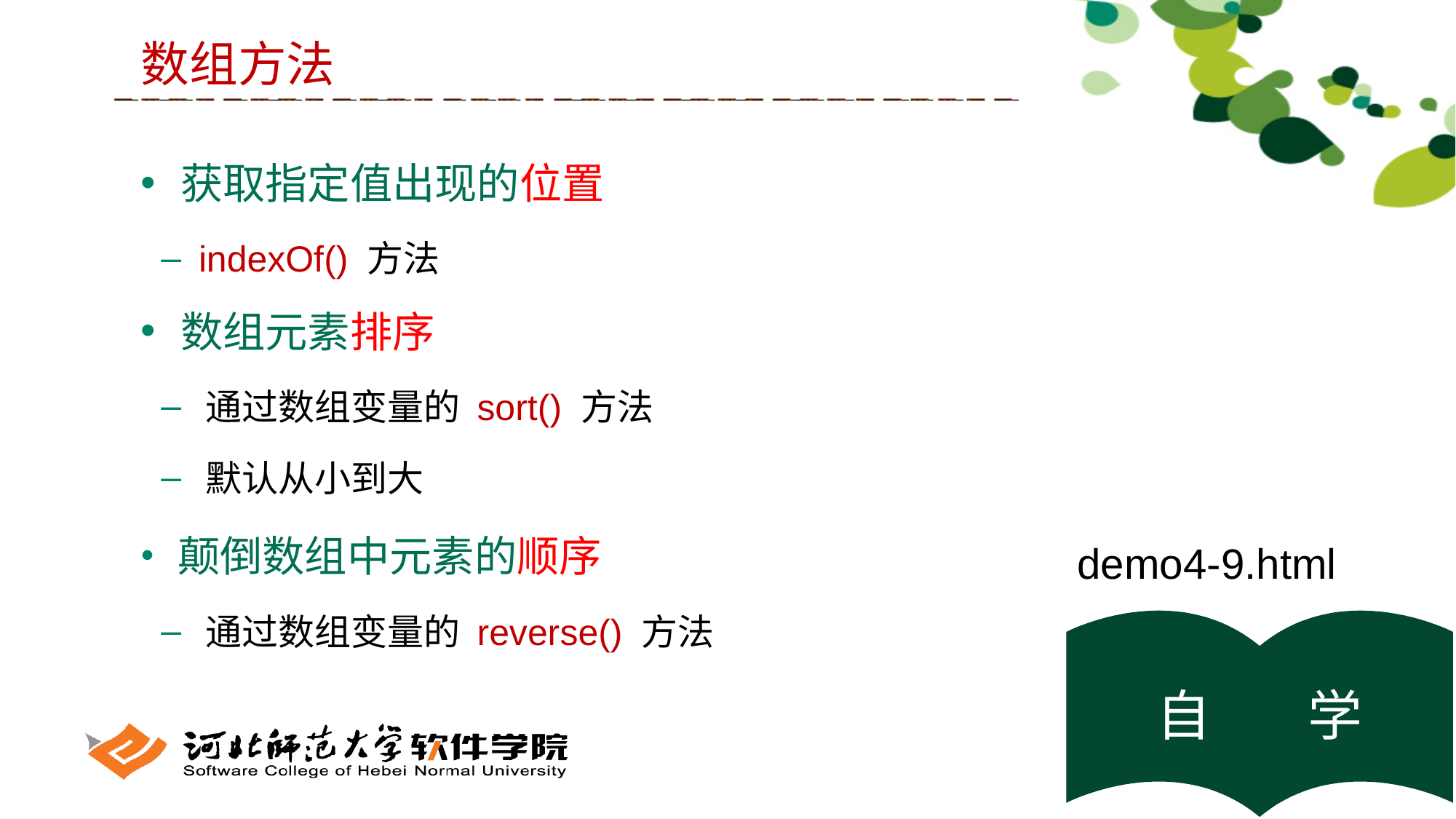

数组方法
 获取指定值出现的位置
 indexOf() 方法
 数组元素排序
 通过数组变量的 sort() 方法
 默认从小到大
 颠倒数组中元素的顺序
 通过数组变量的 reverse() 方法

demo4-9.html
自        学